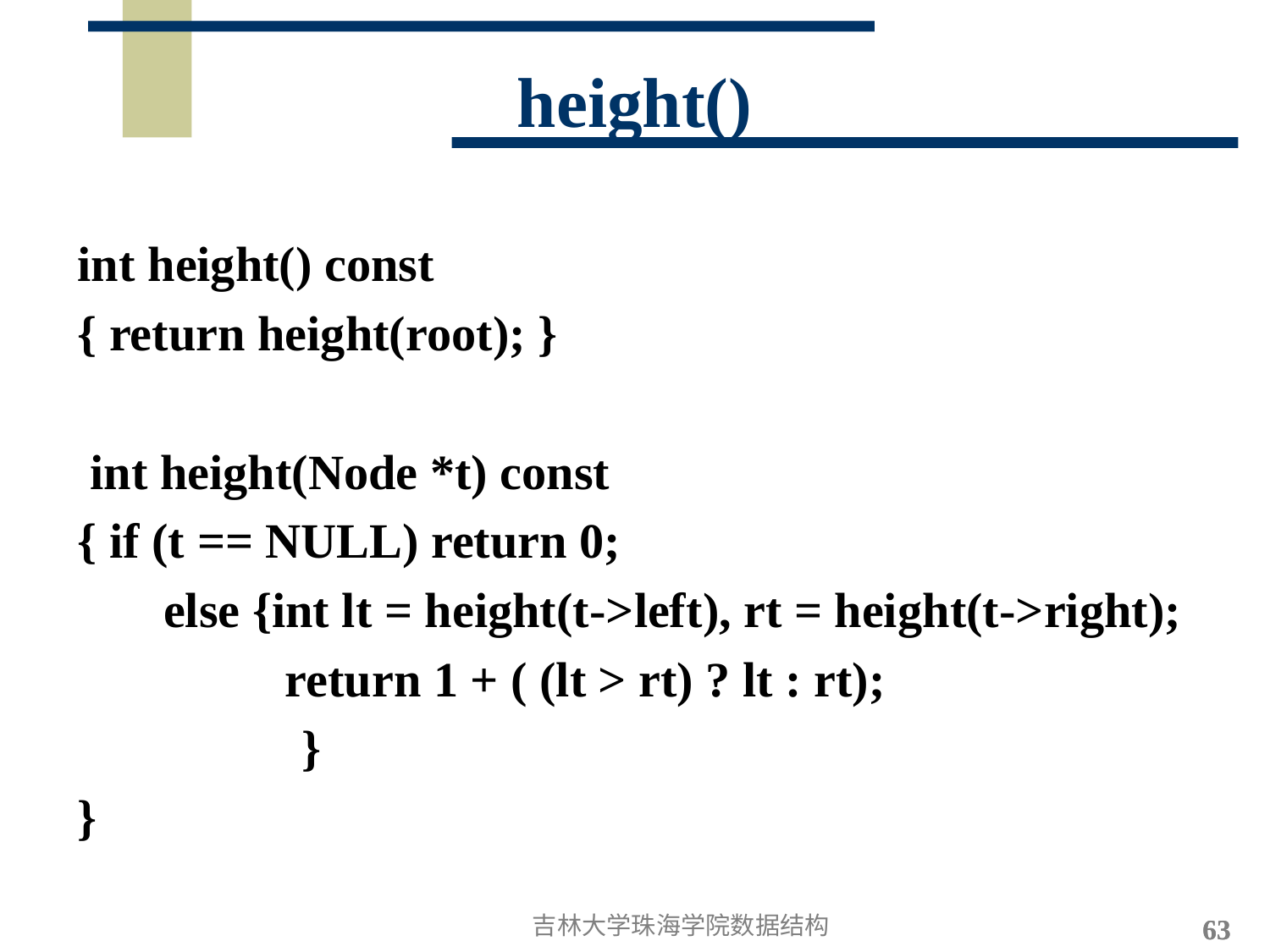

# height()
int height() const
{ return height(root); }

 int height(Node *t) const
{ if (t == NULL) return 0;
       else {int lt = height(t->left), rt = height(t->right);
	          return 1 + ( (lt > rt) ? lt : rt);
		 }
}
63
吉林大学珠海学院数据结构